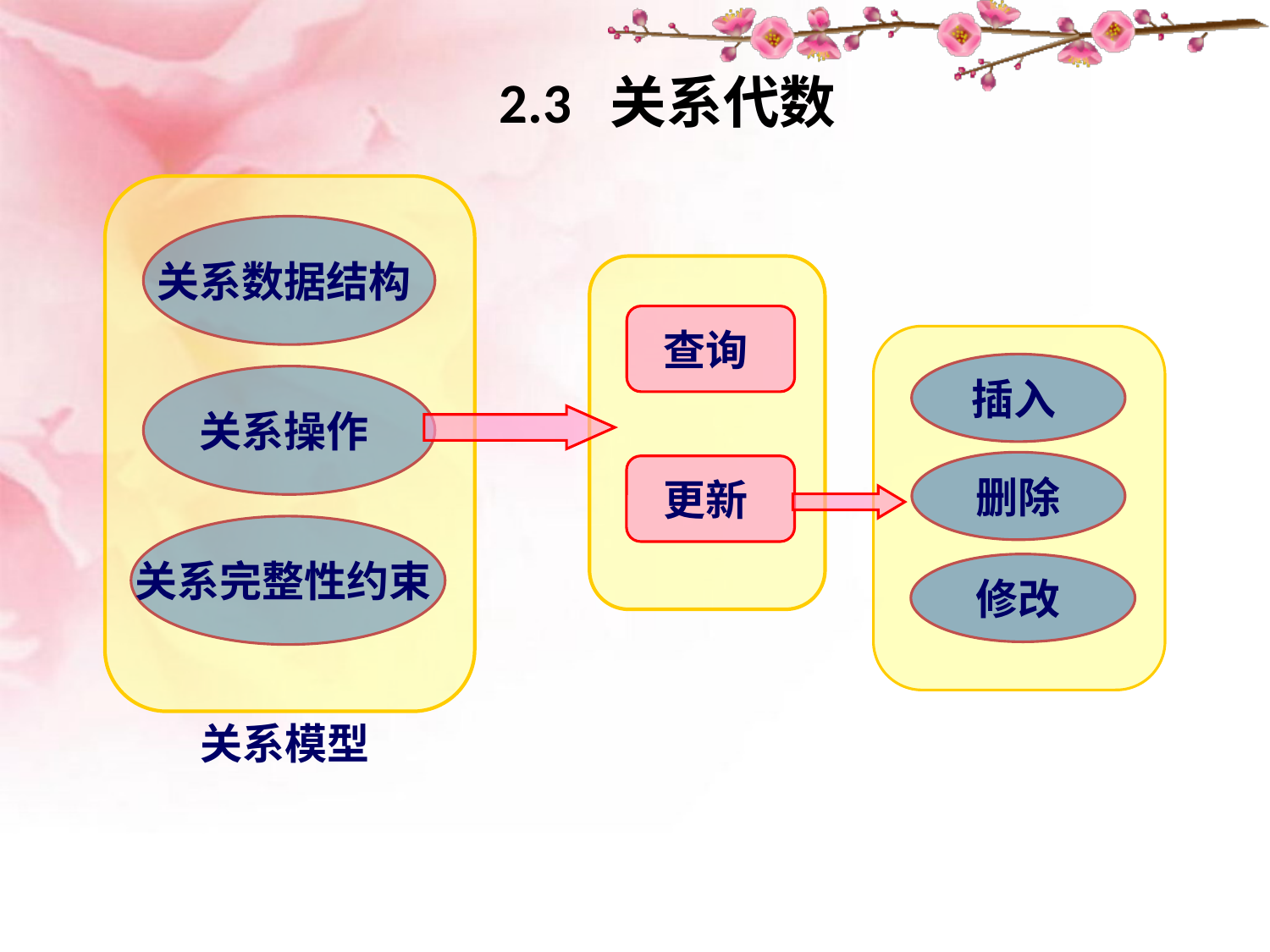

# 2.3  关系代数

关系数据结构

查询

插入
关系操作

删除
更新

关系完整性约束
修改
关系模型